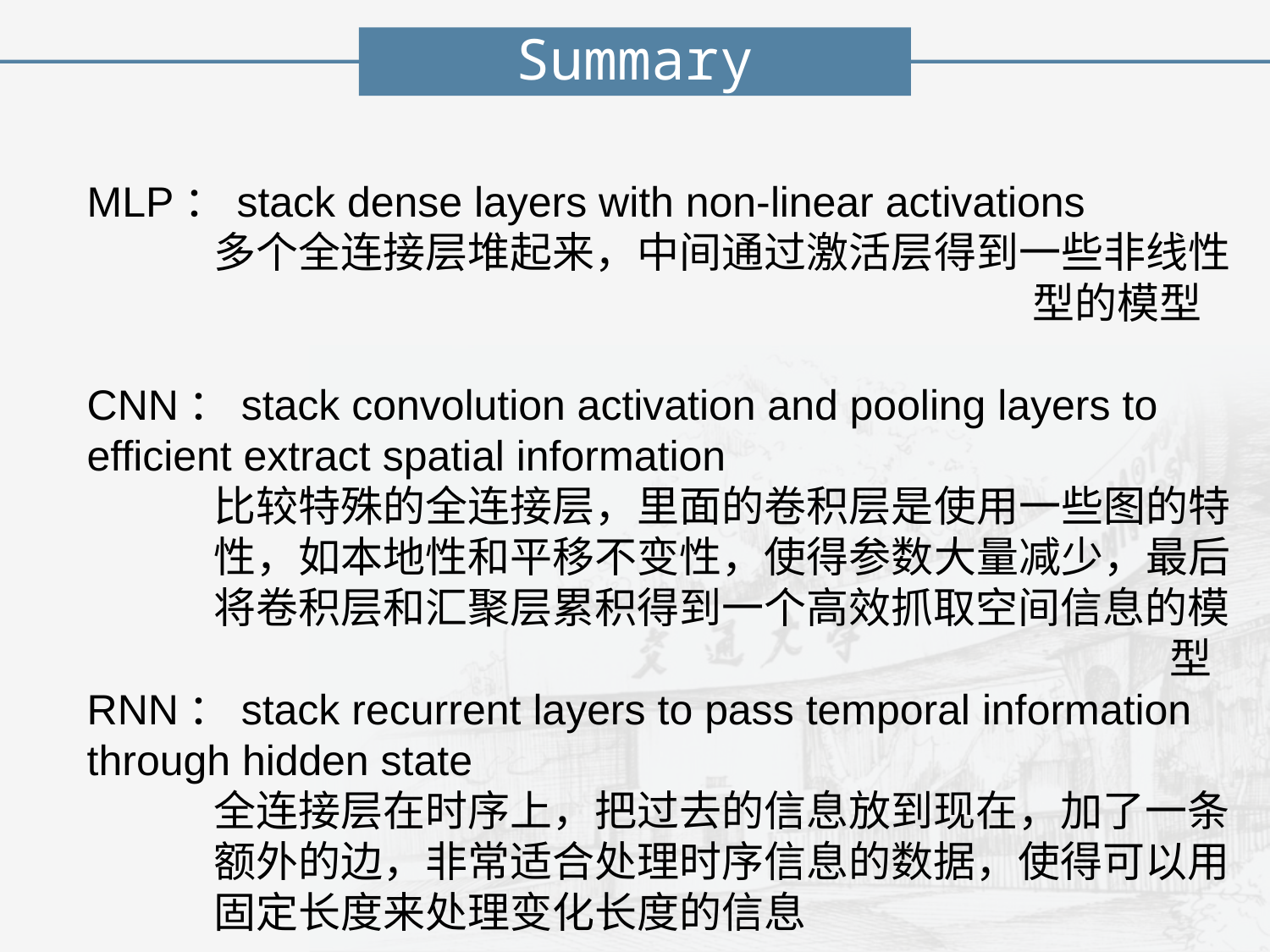

Summary
MLP：stack dense layers with non-linear activations
	多个全连接层堆起来，中间通过激活层得到一些非线性							      型的模型

CNN：stack convolution activation and pooling layers to efficient extract spatial information
	比较特殊的全连接层，里面的卷积层是使用一些图的特	性，如本地性和平移不变性，使得参数大量减少，最后	将卷积层和汇聚层累积得到一个高效抓取空间信息的模								       型
RNN：stack recurrent layers to pass temporal information through hidden state
	全连接层在时序上，把过去的信息放到现在，加了一条	额外的边，非常适合处理时序信息的数据，使得可以用	固定长度来处理变化长度的信息